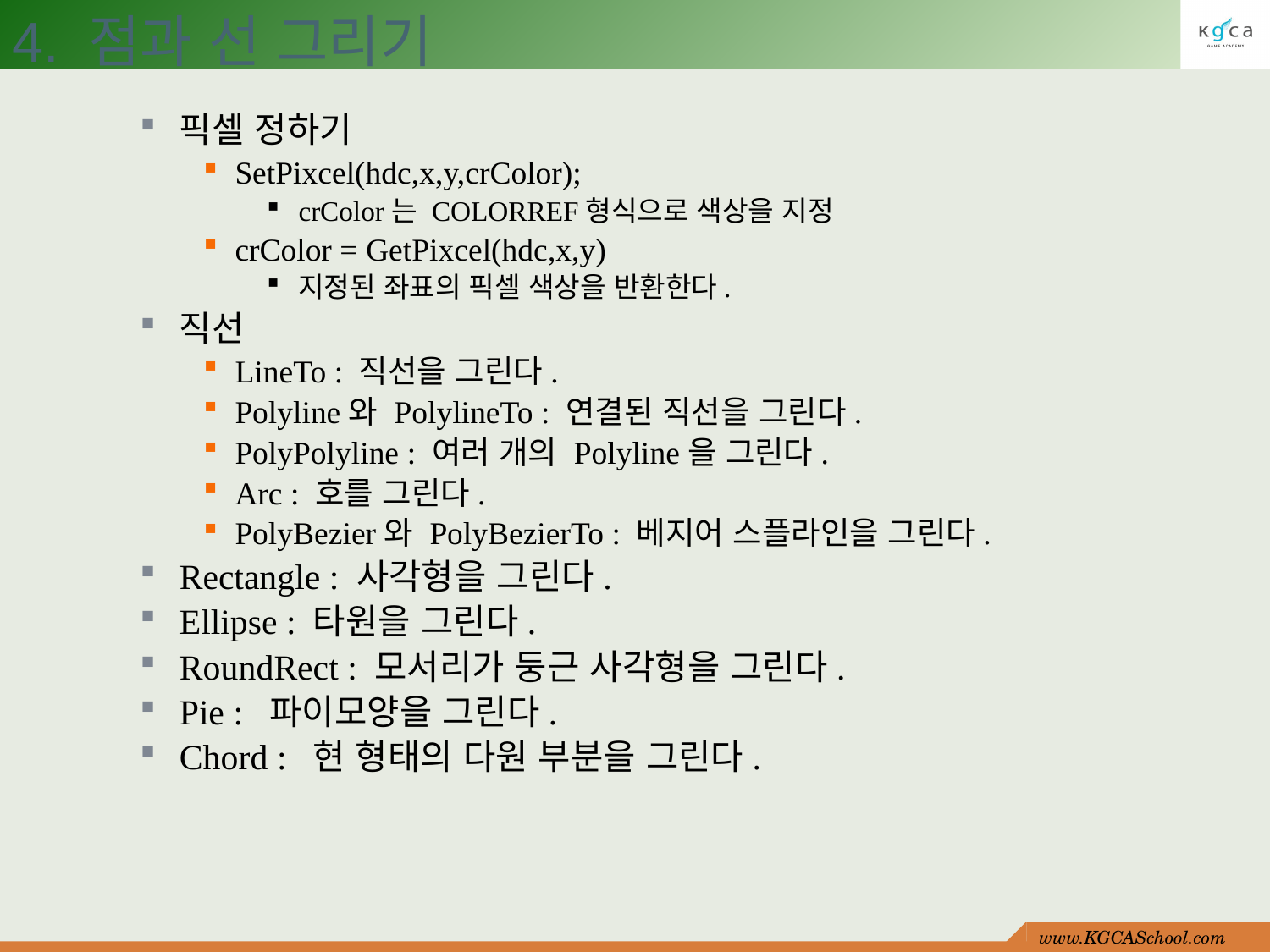

4. 점과 선 그리기
픽셀 정하기
SetPixcel(hdc,x,y,crColor);
crColor는 COLORREF형식으로 색상을 지정
crColor = GetPixcel(hdc,x,y)
지정된 좌표의 픽셀 색상을 반환한다.
직선
LineTo : 직선을 그린다.
Polyline와 PolylineTo : 연결된 직선을 그린다.
PolyPolyline : 여러 개의 Polyline을 그린다.
Arc : 호를 그린다.
PolyBezier와 PolyBezierTo : 베지어 스플라인을 그린다.
Rectangle : 사각형을 그린다.
Ellipse : 타원을 그린다.
RoundRect : 모서리가 둥근 사각형을 그린다.
Pie :  파이모양을 그린다.
Chord :  현 형태의 다원 부분을 그린다.